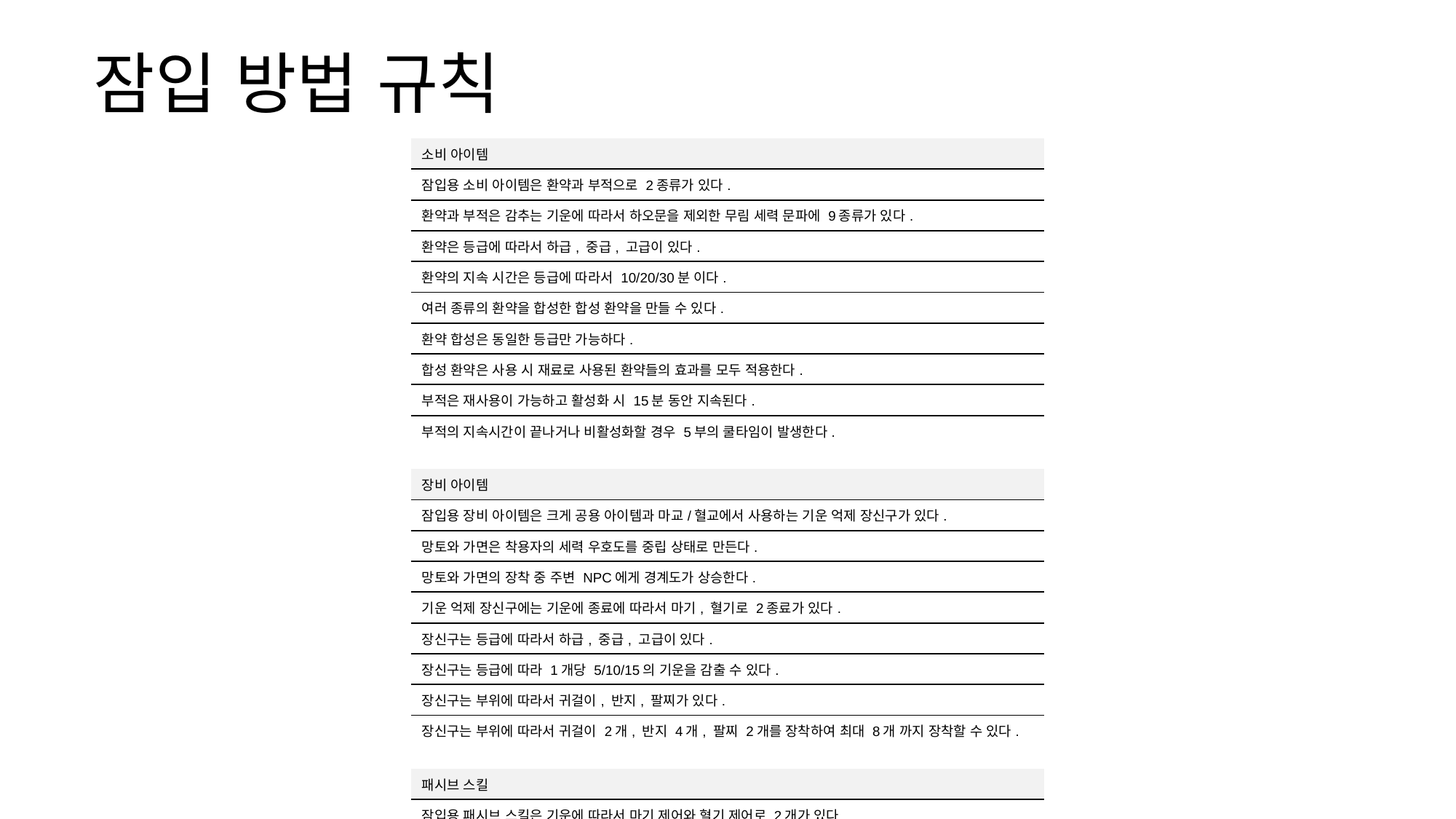

잠입 방법 규칙
| 소비 아이템 |
| --- |
| 잠입용 소비 아이템은 환약과 부적으로 2종류가 있다. |
| 환약과 부적은 감추는 기운에 따라서 하오문을 제외한 무림 세력 문파에 9종류가 있다. |
| 환약은 등급에 따라서 하급, 중급, 고급이 있다. |
| 환약의 지속 시간은 등급에 따라서 10/20/30분 이다. |
| 여러 종류의 환약을 합성한 합성 환약을 만들 수 있다. |
| 환약 합성은 동일한 등급만 가능하다. |
| 합성 환약은 사용 시 재료로 사용된 환약들의 효과를 모두 적용한다. |
| 부적은 재사용이 가능하고 활성화 시 15분 동안 지속된다. |
| 부적의 지속시간이 끝나거나 비활성화할 경우 5부의 쿨타임이 발생한다. |
|  |
| 장비 아이템 |
| 잠입용 장비 아이템은 크게 공용 아이템과 마교/혈교에서 사용하는 기운 억제 장신구가 있다. |
| 망토와 가면은 착용자의 세력 우호도를 중립 상태로 만든다. |
| 망토와 가면의 장착 중 주변 NPC에게 경계도가 상승한다. |
| 기운 억제 장신구에는 기운에 종료에 따라서 마기, 혈기로 2종료가 있다. |
| 장신구는 등급에 따라서 하급, 중급, 고급이 있다. |
| 장신구는 등급에 따라 1개당 5/10/15의 기운을 감출 수 있다. |
| 장신구는 부위에 따라서 귀걸이, 반지, 팔찌가 있다. |
| 장신구는 부위에 따라서 귀걸이 2개, 반지 4개, 팔찌 2개를 장착하여 최대 8개 까지 장착할 수 있다. |
|  |
| 패시브 스킬 |
| 잠입용 패시브 스킬은 기운에 따라서 마기 제어와 혈기 제어로 2개가 있다. |
| 기운 제어 스킬 활성화시 스킬 숙련도에 비례하여 기운을 감출 수 있다. |
| 감출 수 있는 기운의 최대치는 100이다. |